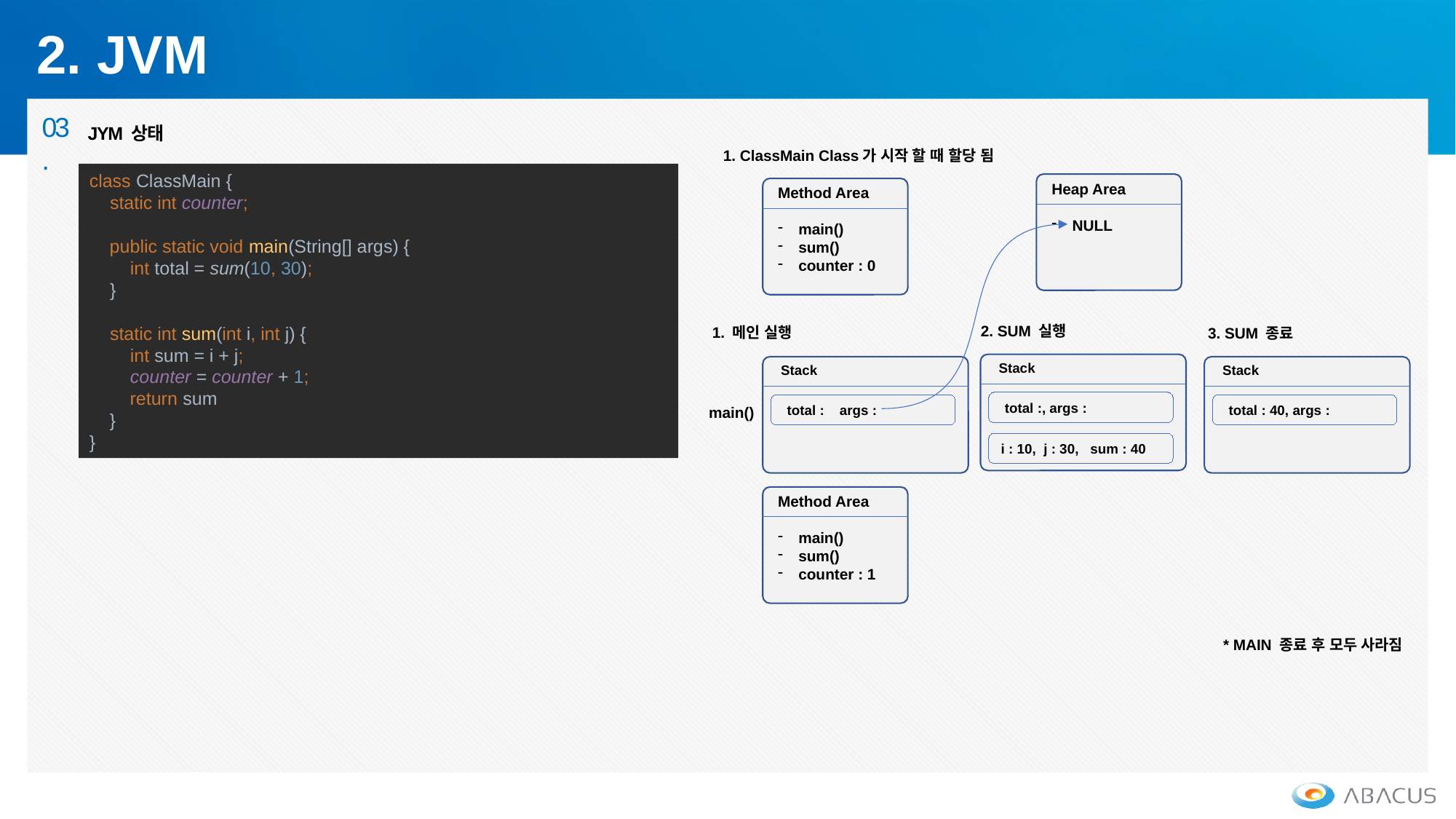

2. JVM

03.
JYM 상태
1. ClassMain Class가 시작 할 때 할당 됨
class ClassMain {
    static int counter;
    public static void main(String[] args) {
        int total = sum(10, 30);
    }
    static int sum(int i, int j) {
        int sum = i + j;
        counter = counter + 1;
        return sum
    }
}
Heap Area
NULL

Method Area
main()
sum()
counter : 0

2. SUM 실행
1. 메인 실행
3. SUM 종료
Stack

 total :, args :
i : 10,  j : 30,   sum : 40
Stack

 total :    args :
Stack

 total : 40, args :
main()
Method Area
main()
sum()
counter : 1

* MAIN 종료 후 모두 사라짐